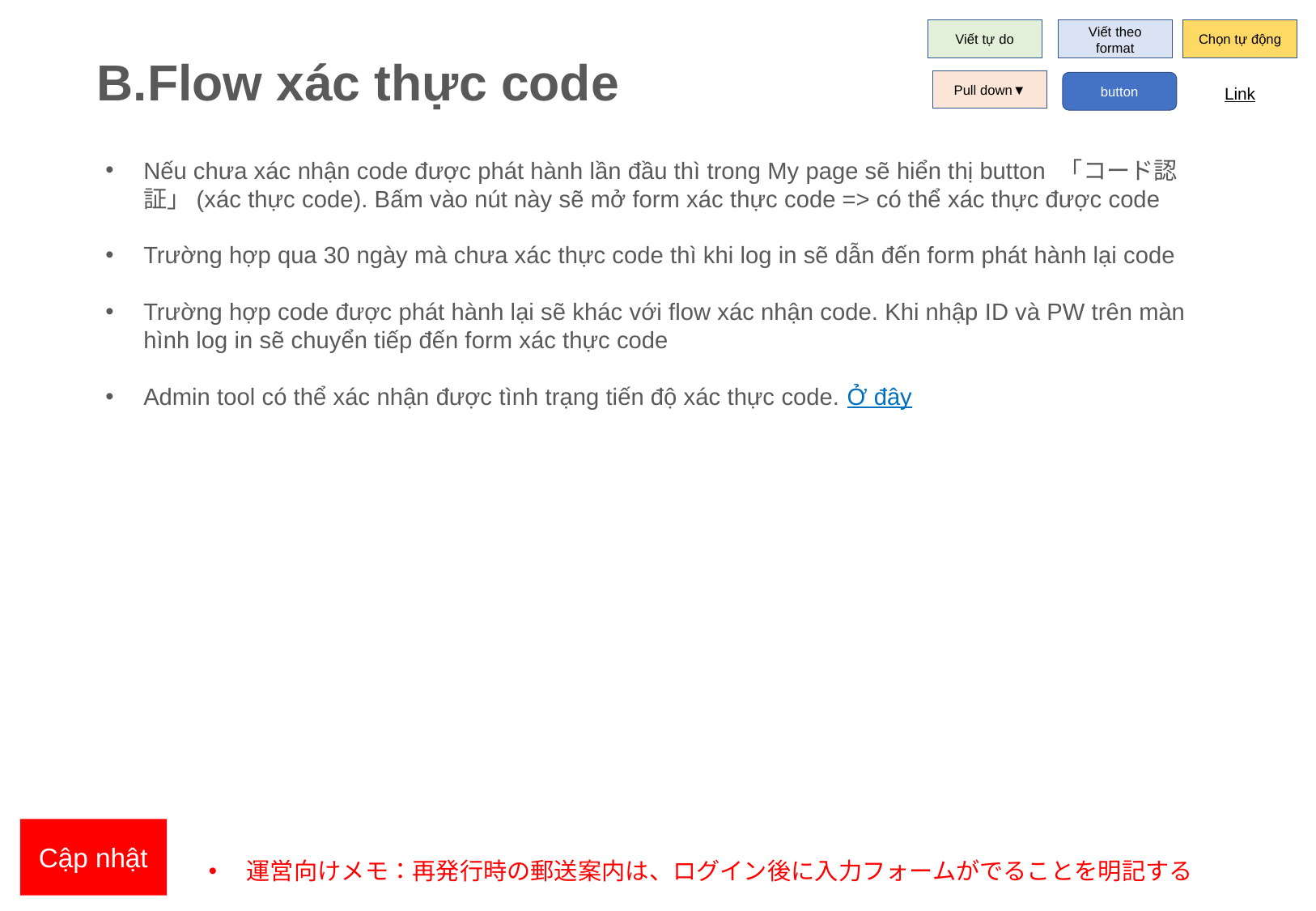

Viết tự do
Viết theo format
Chọn tự động
B.Flow xác thực code
Pull down▼
button
Link
Nếu chưa xác nhận code được phát hành lần đầu thì trong My page sẽ hiển thị button 「コード認証」(xác thực code). Bấm vào nút này sẽ mở form xác thực code => có thể xác thực được code

Trường hợp qua 30 ngày mà chưa xác thực code thì khi log in sẽ dẫn đến form phát hành lại code

Trường hợp code được phát hành lại sẽ khác với flow xác nhận code. Khi nhập ID và PW trên màn hình log in sẽ chuyển tiếp đến form xác thực code

Admin tool có thể xác nhận được tình trạng tiến độ xác thực code. Ở đây
Cập nhật
運営向けメモ：再発行時の郵送案内は、ログイン後に入力フォームがでることを明記する